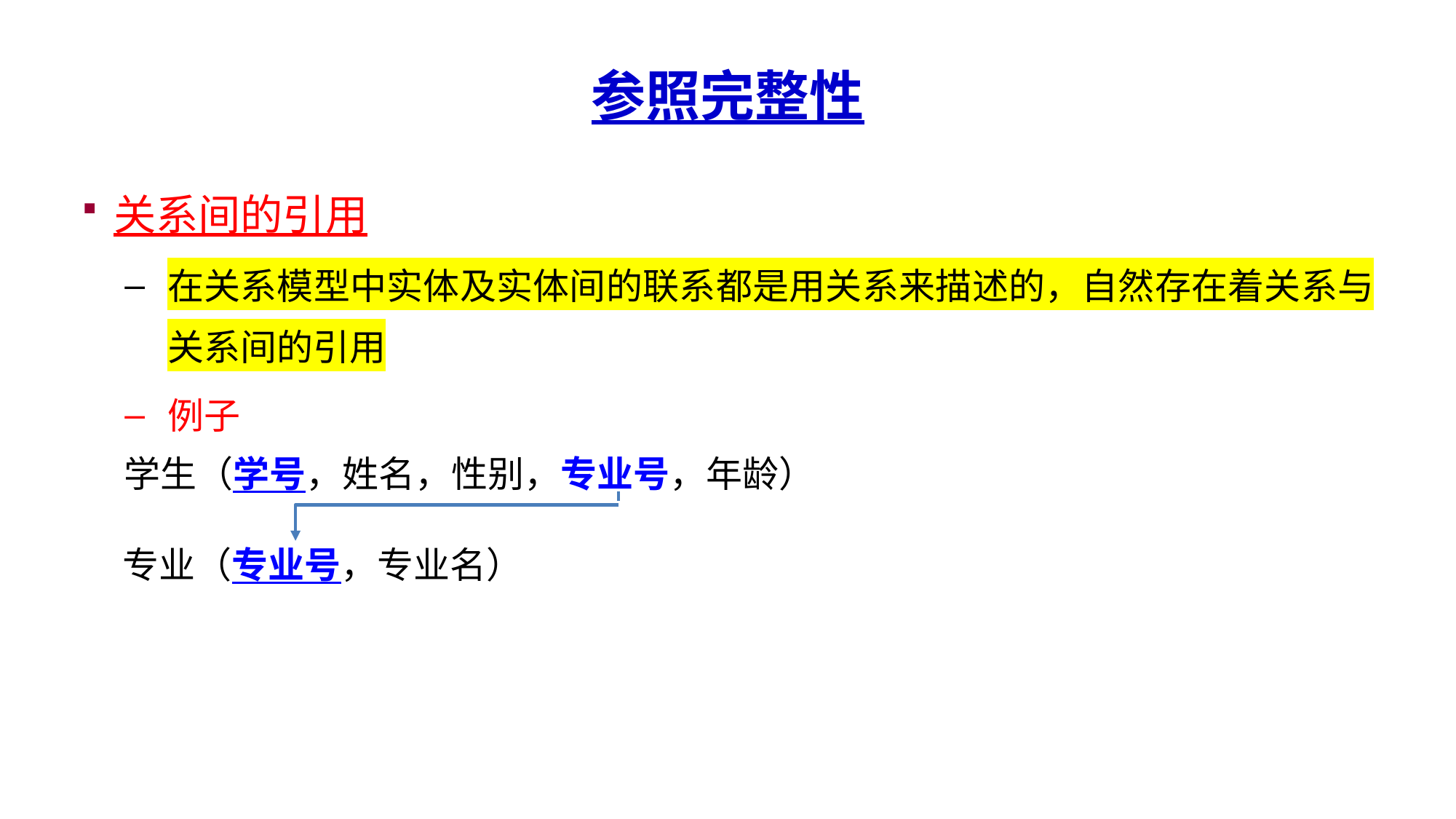

参照完整性

关系间的引用
在关系模型中实体及实体间的联系都是用关系来描述的，自然存在着关系与关系间的引用
例子

学生（学号，姓名，性别，专业号，年龄）
专业（专业号，专业名）
33